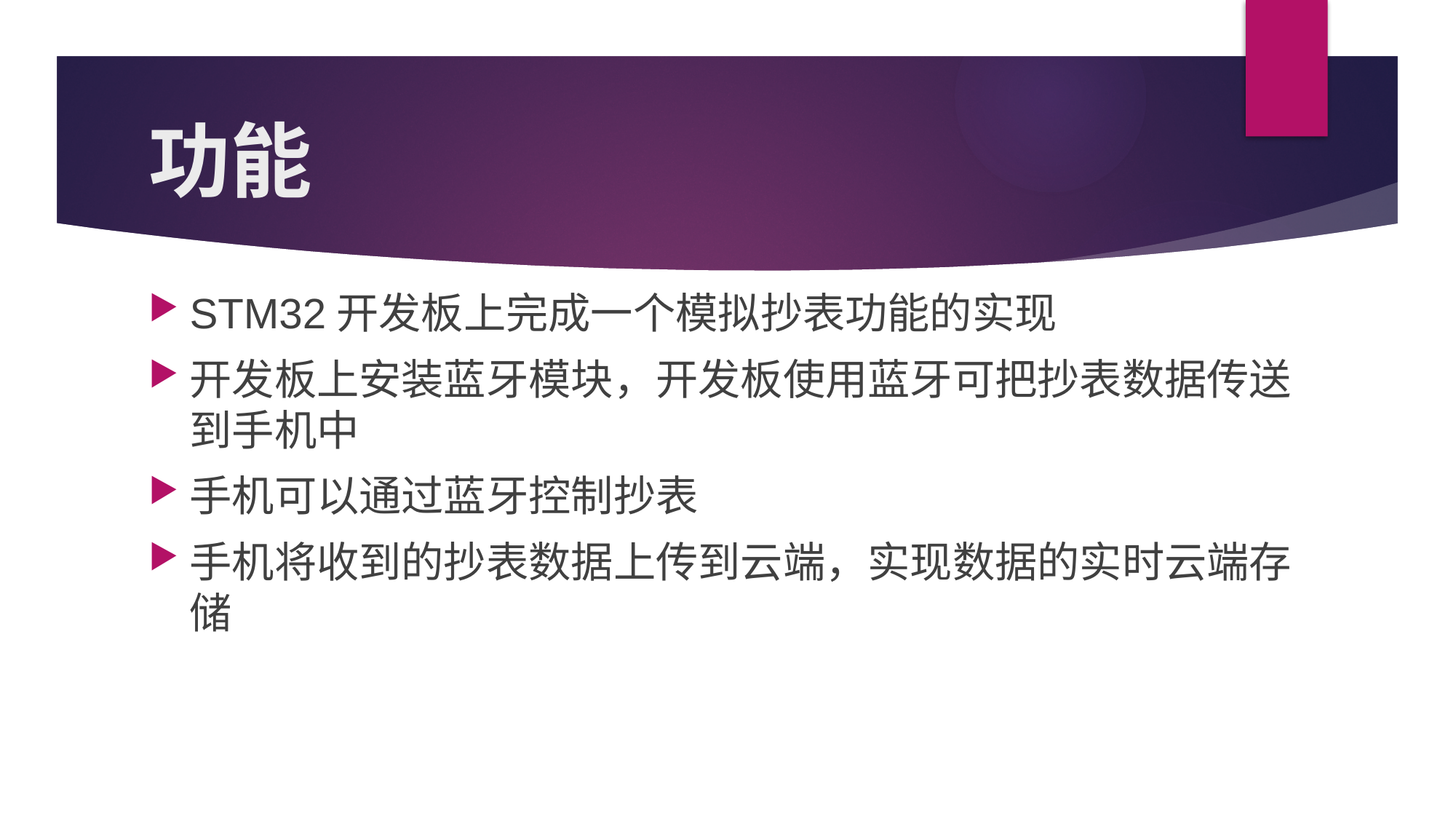

# 功能
STM32开发板上完成一个模拟抄表功能的实现
开发板上安装蓝牙模块，开发板使用蓝牙可把抄表数据传送到手机中
手机可以通过蓝牙控制抄表
手机将收到的抄表数据上传到云端，实现数据的实时云端存储